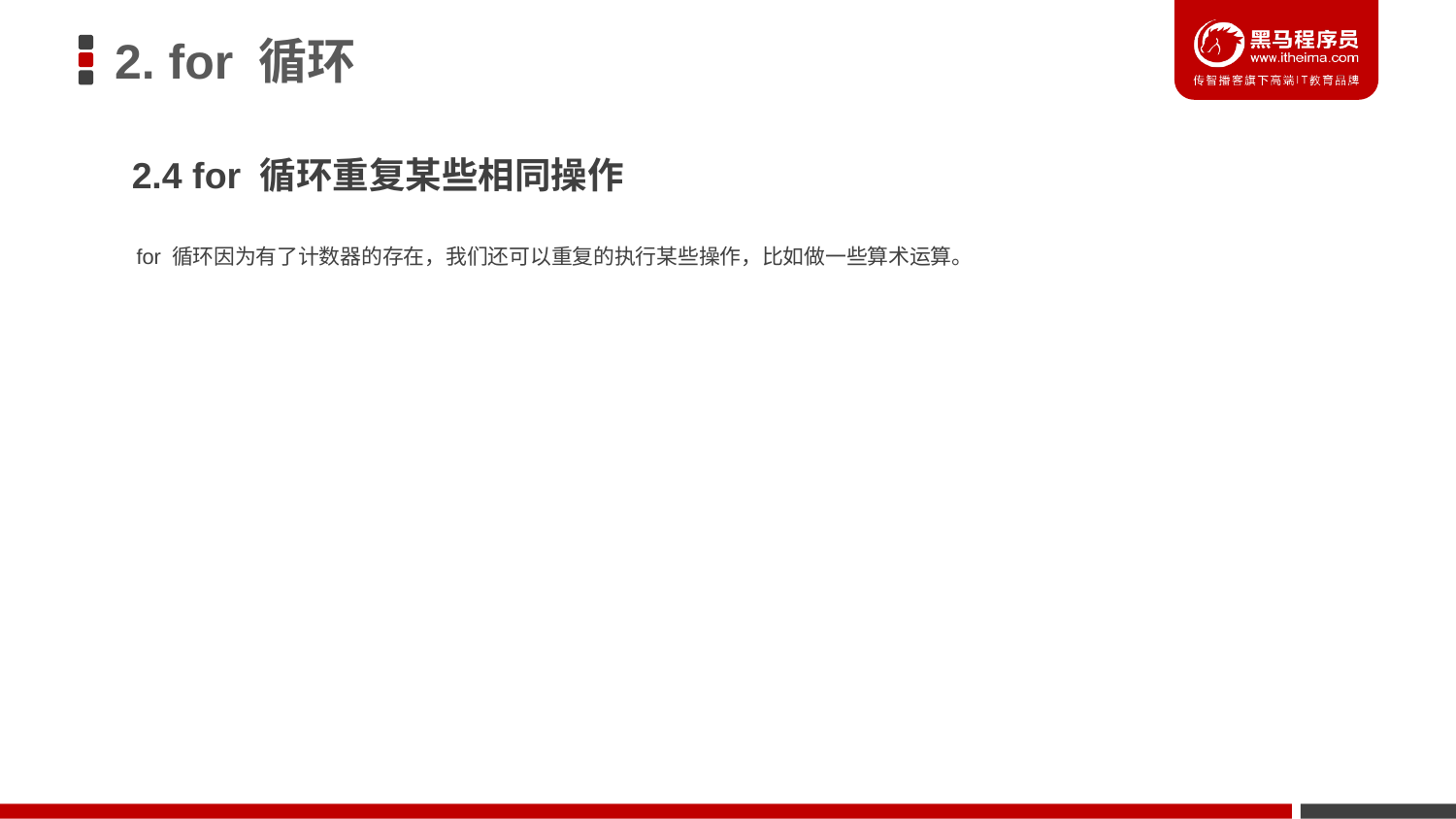

# 2. for 循环
2.4 for 循环重复某些相同操作
for 循环因为有了计数器的存在，我们还可以重复的执行某些操作，比如做一些算术运算。